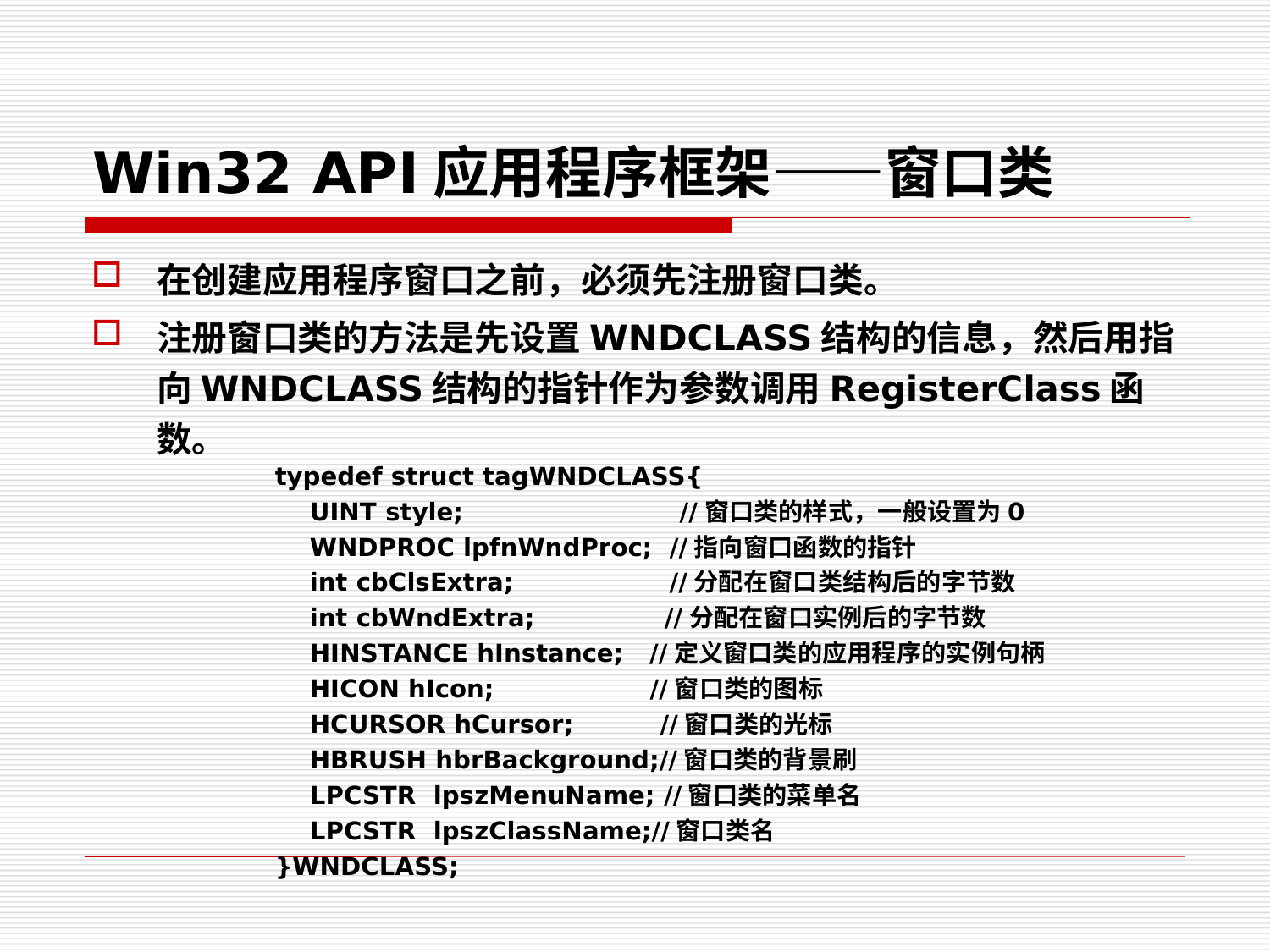

# Win32 API应用程序框架——窗口类
在创建应用程序窗口之前，必须先注册窗口类。
注册窗口类的方法是先设置WNDCLASS结构的信息，然后用指向WNDCLASS结构的指针作为参数调用RegisterClass函数。
typedef struct tagWNDCLASS{
    UINT style;                         //窗口类的样式，一般设置为0
    WNDPROC lpfnWndProc;  //指向窗口函数的指针
    int cbClsExtra;                  //分配在窗口类结构后的字节数
    int cbWndExtra;               //分配在窗口实例后的字节数
    HINSTANCE hInstance;   //定义窗口类的应用程序的实例句柄
    HICON hIcon;                  //窗口类的图标
    HCURSOR hCursor;          //窗口类的光标
    HBRUSH hbrBackground;//窗口类的背景刷
    LPCSTR  lpszMenuName; //窗口类的菜单名
    LPCSTR  lpszClassName;//窗口类名
}WNDCLASS;